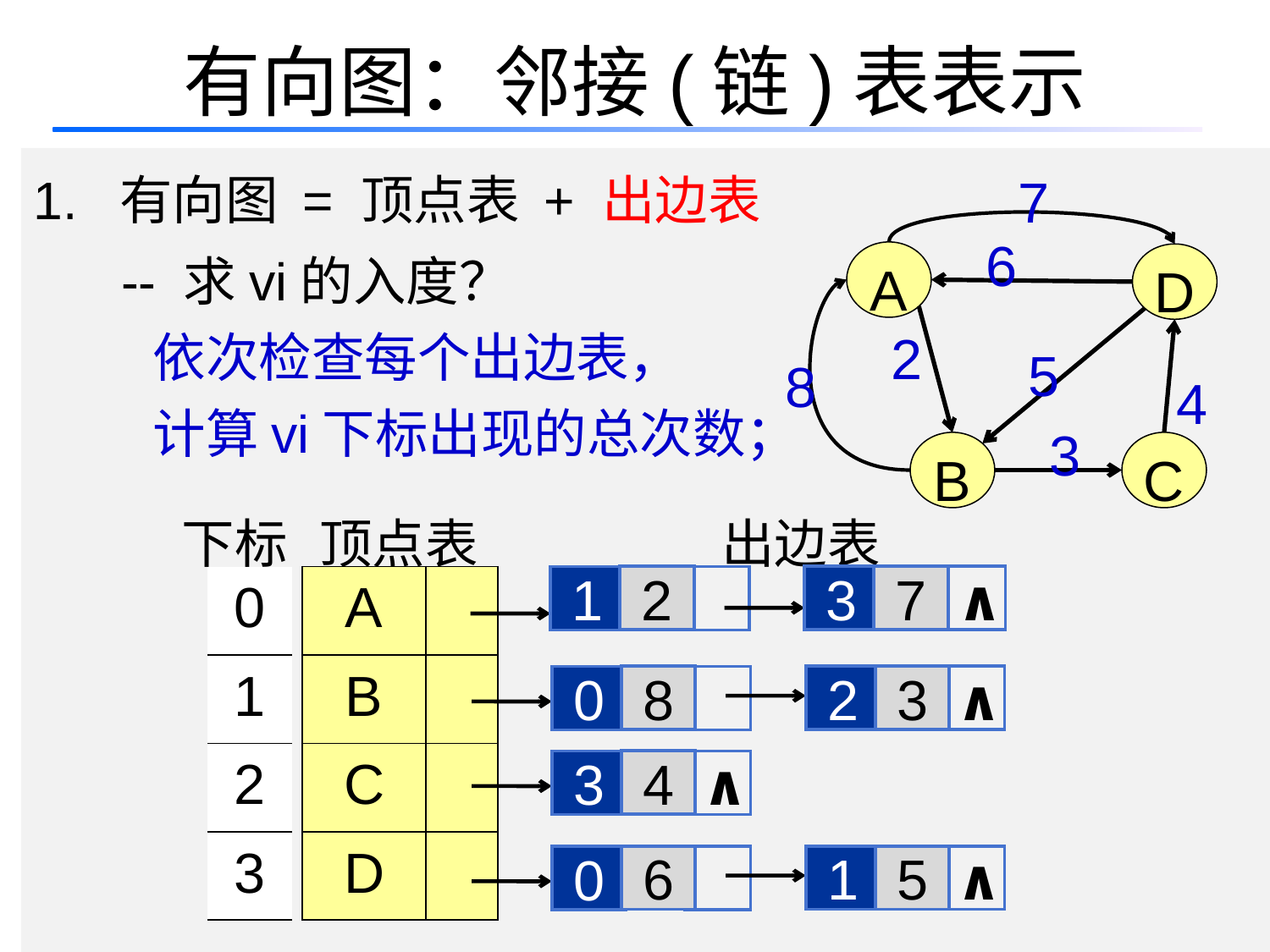

# 有向图：邻接(链)表表示

7
1.  有向图 = 顶点表 + 出边表
      -- 求vi的入度？
         依次检查每个出边表，
         计算vi下标出现的总次数；
6
A
D
2
5
8
4
3
B
C
下标
顶点表
出边表
2
3
7
 ∧
| 0 |
| --- |
| 1 |
| 2 |
| 3 |
| A |  |
| --- | --- |
| B |  |
| C |  |
| D |  |
1

8
2
3
 ∧
0

4
3
 ∧

6
1
5
 ∧
0